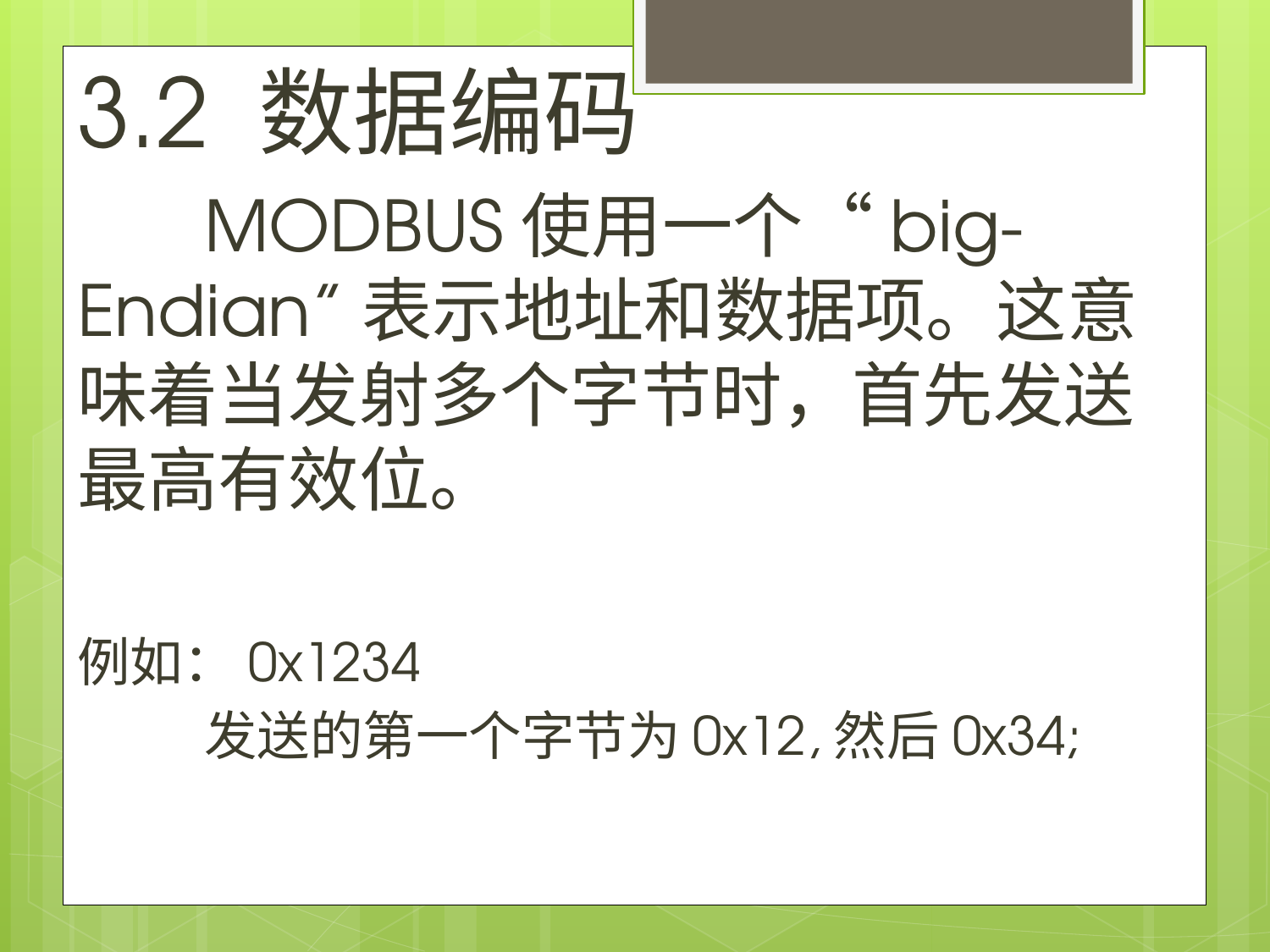

3.2 数据编码
	MODBUS使用一个“big-Endian”表示地址和数据项。这意味着当发射多个字节时，首先发送最高有效位。

例如：0x1234
	发送的第一个字节为0x12,然后0x34;